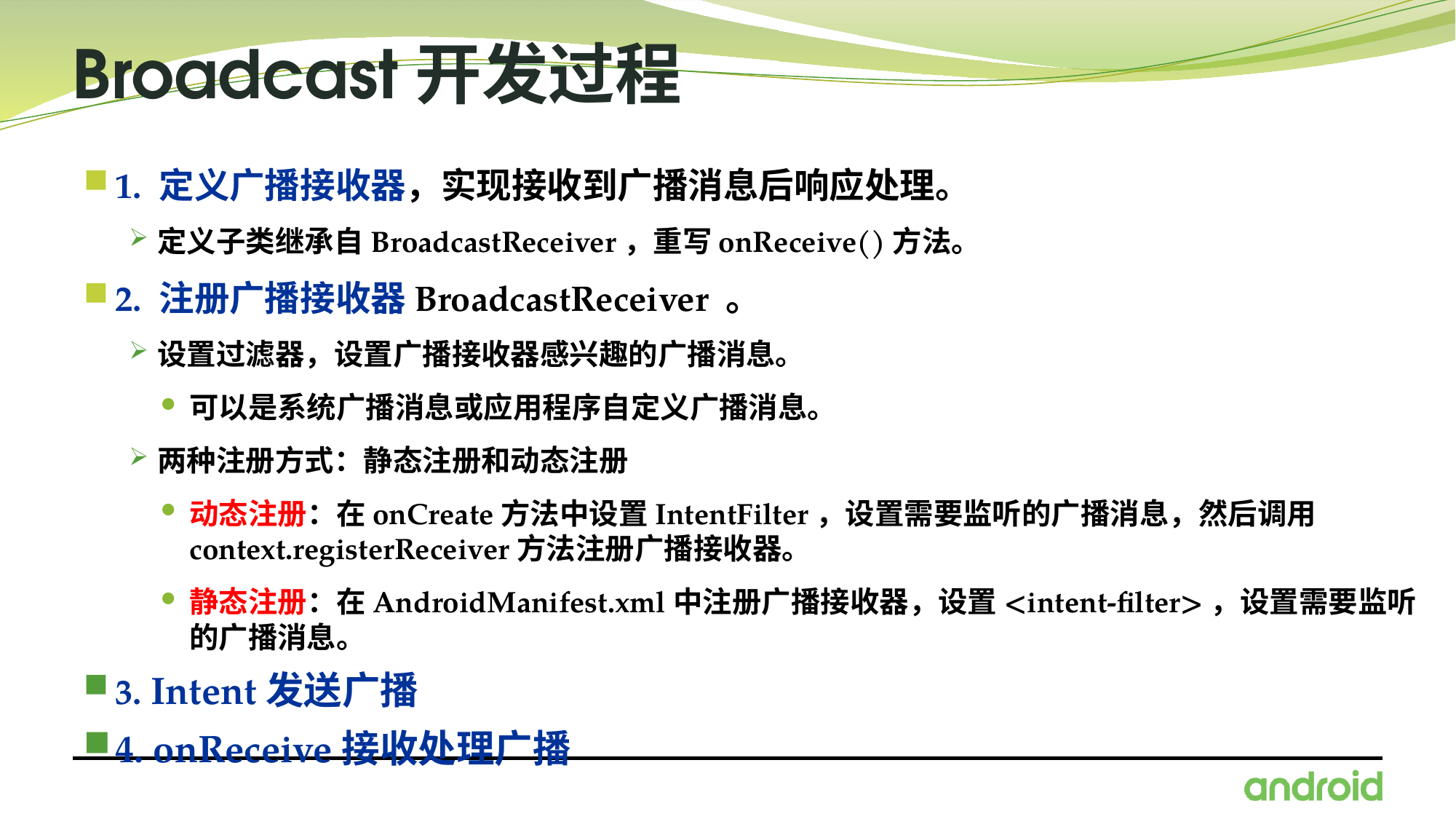

# Broadcast开发过程
1. 定义广播接收器，实现接收到广播消息后响应处理。
定义子类继承自BroadcastReceiver，重写onReceive()方法。
2. 注册广播接收器BroadcastReceiver 。
设置过滤器，设置广播接收器感兴趣的广播消息。
可以是系统广播消息或应用程序自定义广播消息。
两种注册方式：静态注册和动态注册
动态注册：在onCreate方法中设置IntentFilter，设置需要监听的广播消息，然后调用context.registerReceiver方法注册广播接收器。
静态注册：在AndroidManifest.xml中注册广播接收器，设置<intent-filter>，设置需要监听的广播消息。
3. Intent发送广播
4. onReceive接收处理广播